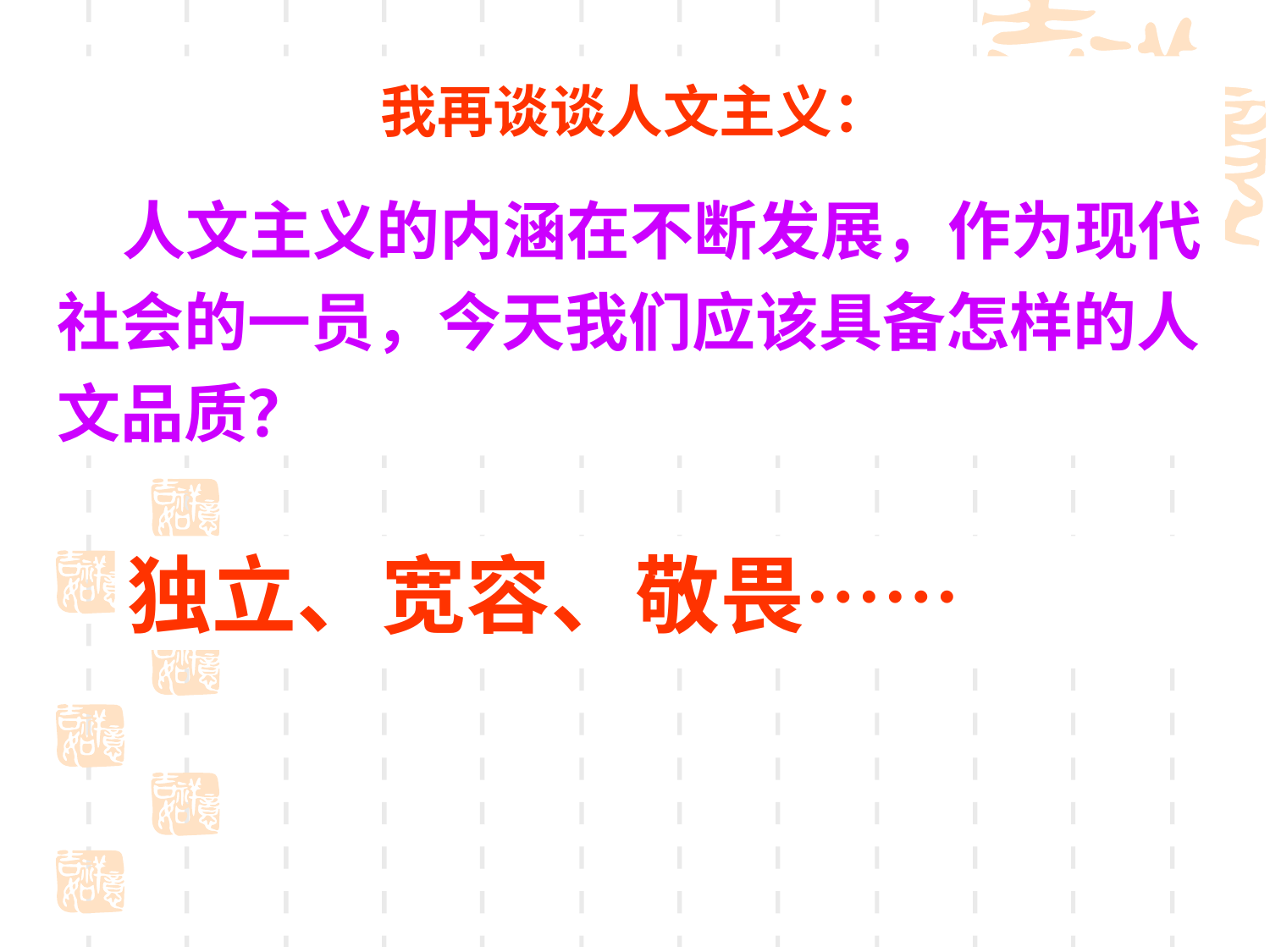

我再谈谈人文主义：
    人文主义的内涵在不断发展，作为现代社会的一员，今天我们应该具备怎样的人文品质？
独立、宽容、敬畏……